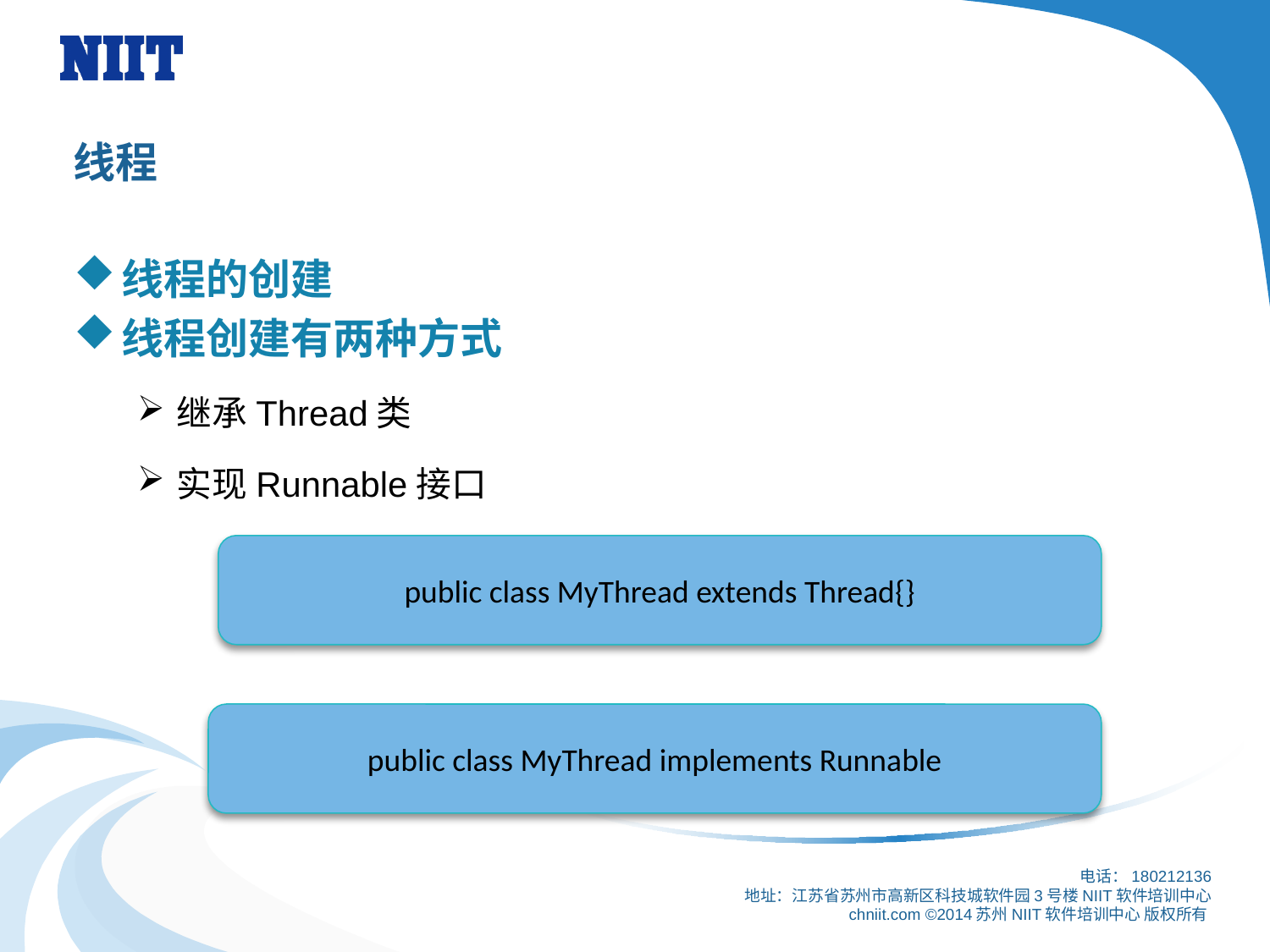

# 线程
线程的创建
线程创建有两种方式
继承Thread类
实现Runnable接口
public class MyThread extends Thread{}
public class MyThread implements Runnable